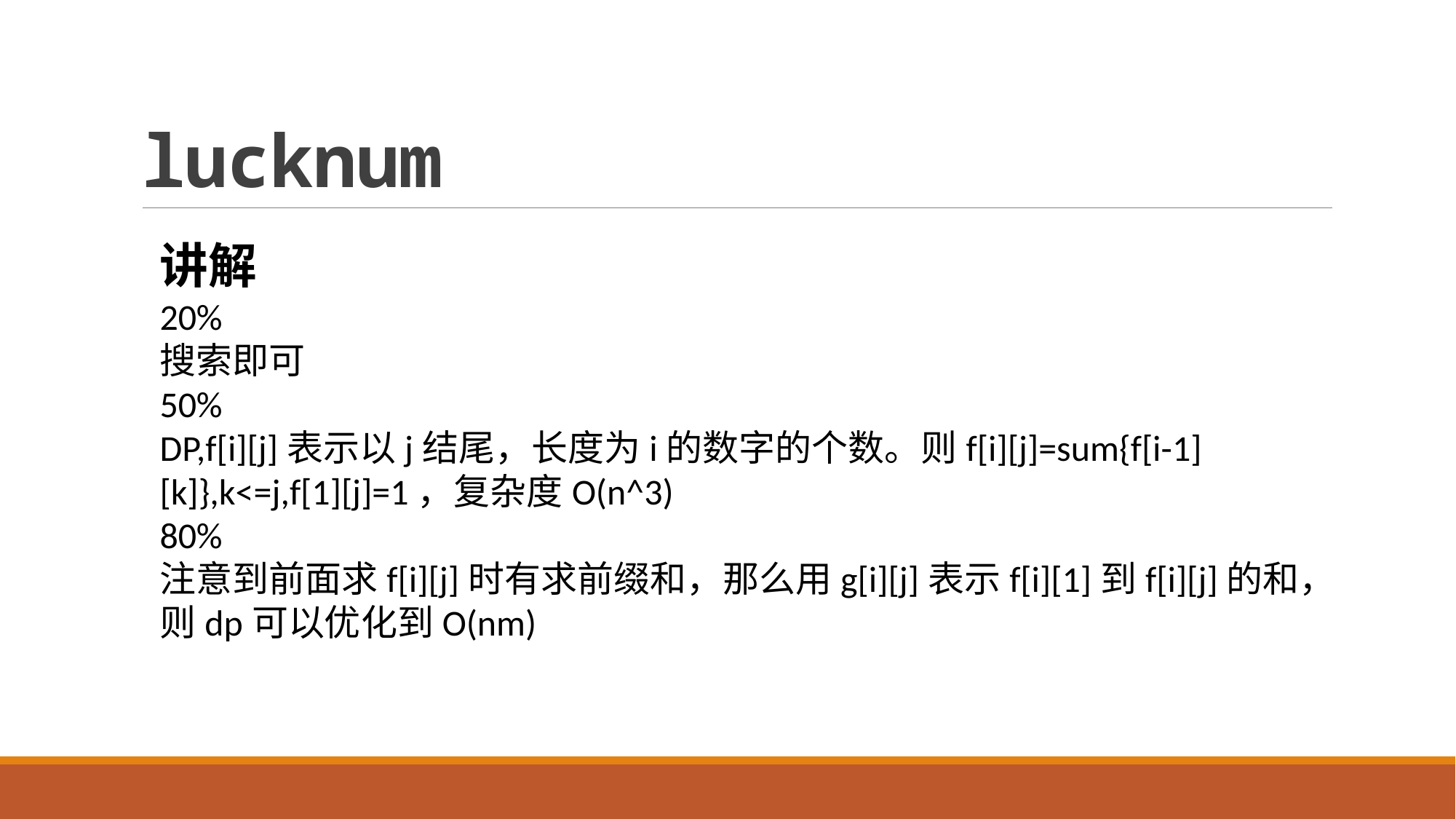

# lucknum
讲解
20%
搜索即可
50%
DP,f[i][j]表示以j结尾，长度为i的数字的个数。则f[i][j]=sum{f[i-1][k]},k<=j,f[1][j]=1，复杂度O(n^3)
80%
注意到前面求f[i][j]时有求前缀和，那么用g[i][j]表示f[i][1]到f[i][j]的和，则dp可以优化到O(nm)